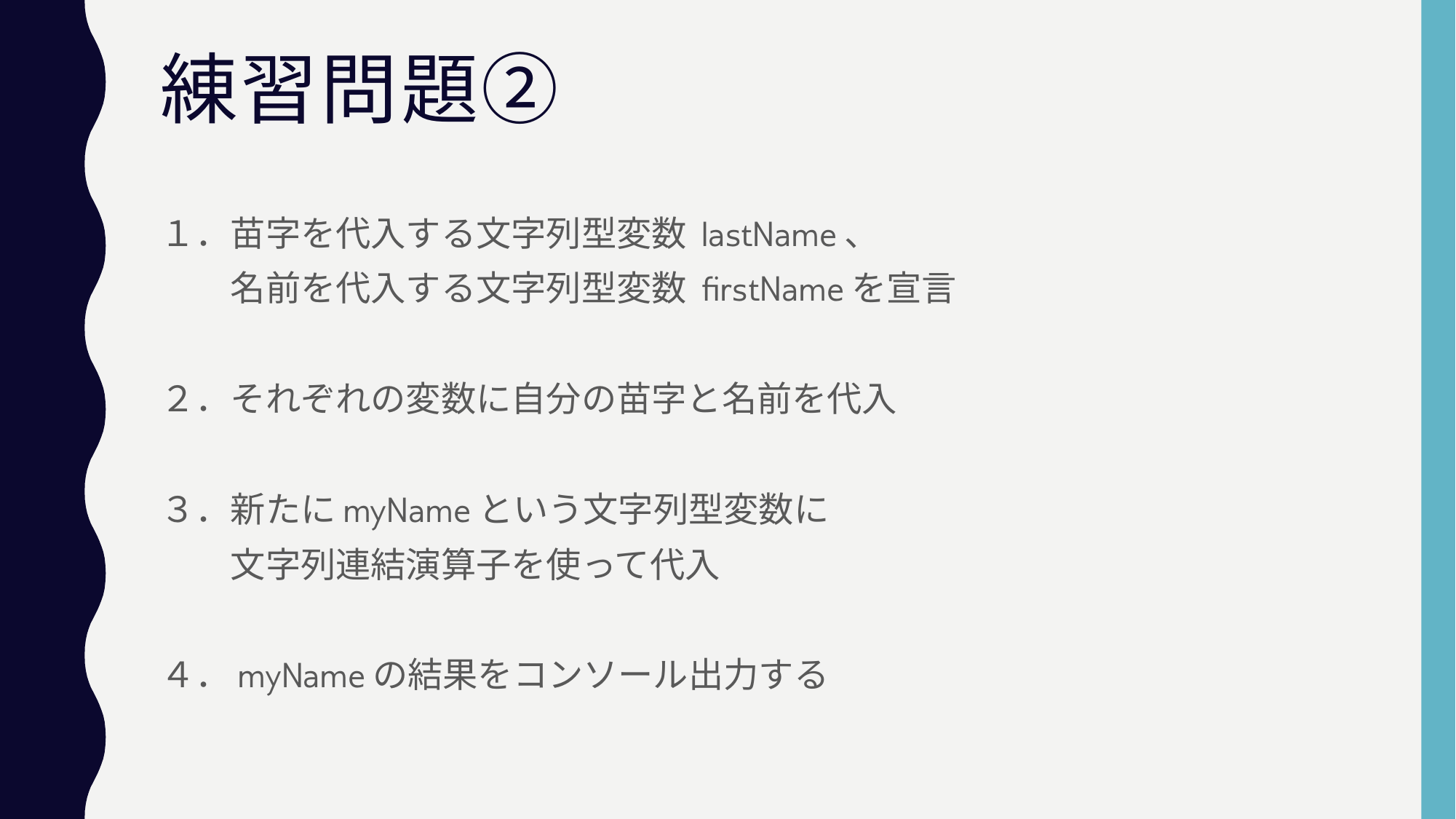

# 練習問題②
１．苗字を代入する文字列型変数 lastName、
　　名前を代入する文字列型変数 firstNameを宣言

２．それぞれの変数に自分の苗字と名前を代入

３．新たにmyNameという文字列型変数に
　　文字列連結演算子を使って代入

４．myNameの結果をコンソール出力する